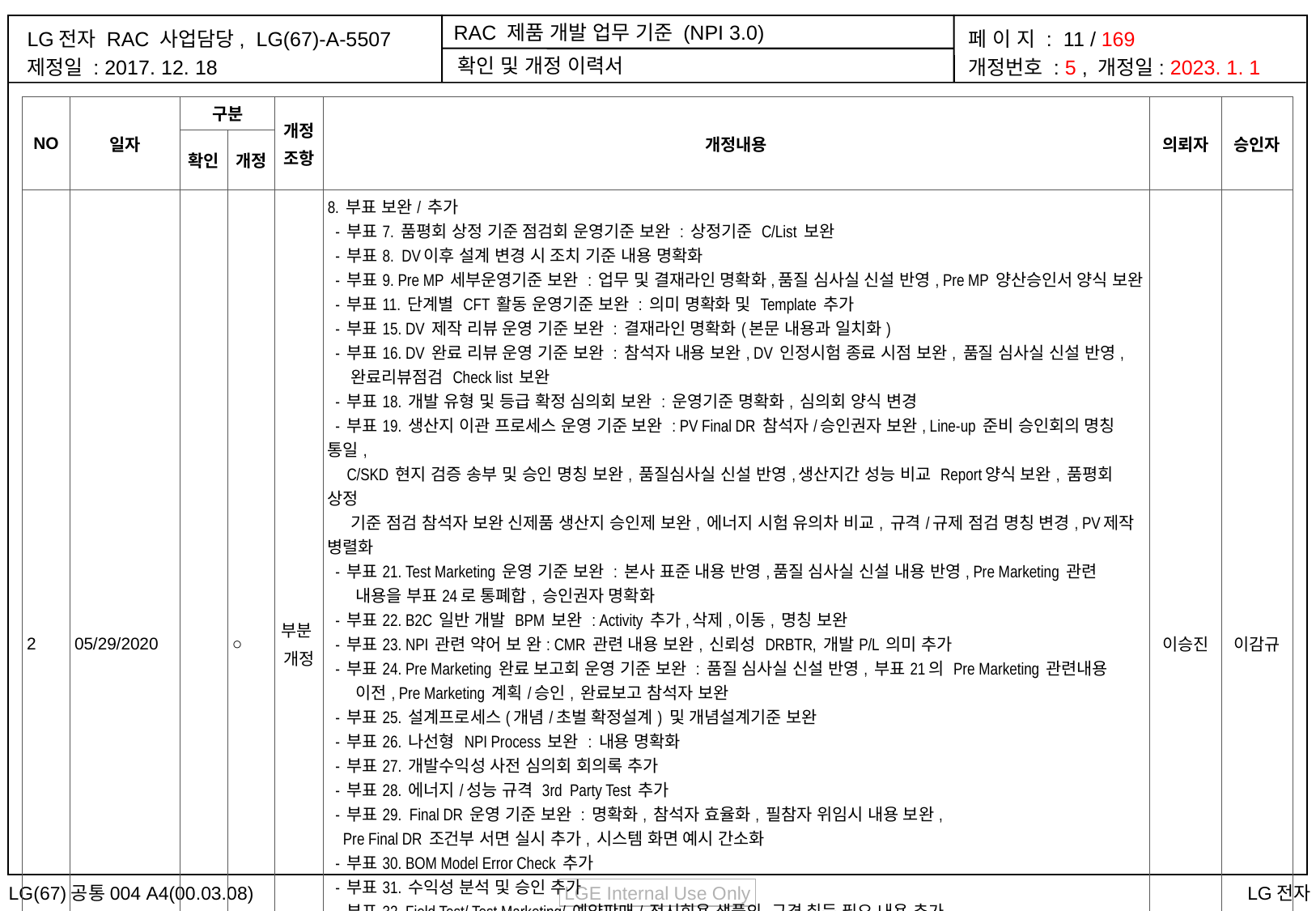

확인 및 개정 이력서
| NO | 일자 | 구분 |  | 개정 조항 | 개정내용 | 의뢰자 | 승인자 |
| --- | --- | --- | --- | --- | --- | --- | --- |
|  |  | 확인 | 개정 |  |  |  |  |
| 2 | 05/29/2020 |  | ○ | 부분 개정 | 8. 부표 보완/ 추가 - 부표7. 품평회 상정 기준 점검회 운영기준 보완 : 상정기준 C/List 보완 - 부표8. DV이후 설계 변경 시 조치 기준 내용 명확화 - 부표9. Pre MP 세부운영기준 보완 : 업무 및 결재라인 명확화,품질 심사실 신설 반영, Pre MP 양산승인서 양식 보완 - 부표11. 단계별 CFT 활동 운영기준 보완 : 의미 명확화 및 Template 추가 - 부표15. DV 제작 리뷰 운영 기준 보완 : 결재라인 명확화(본문 내용과 일치화) - 부표16. DV 완료 리뷰 운영 기준 보완 : 참석자 내용 보완, DV 인정시험 종료 시점 보완, 품질 심사실 신설 반영, 완료리뷰점검 Check list 보완 - 부표18. 개발 유형 및 등급 확정 심의회 보완 : 운영기준 명확화, 심의회 양식 변경 - 부표19. 생산지 이관 프로세스 운영 기준 보완 : PV Final DR 참석자/승인권자 보완, Line-up 준비 승인회의 명칭 통일, C/SKD 현지 검증 송부 및 승인 명칭 보완, 품질심사실 신설 반영,생산지간 성능 비교 Report양식 보완, 품평회 상정 기준 점검 참석자 보완 신제품 생산지 승인제 보완, 에너지 시험 유의차 비교, 규격/규제 점검 명칭 변경, PV제작 병렬화 - 부표21. Test Marketing 운영 기준 보완 : 본사 표준 내용 반영,품질 심사실 신설 내용 반영, Pre Marketing 관련 내용을 부표24로 통폐합, 승인권자 명확화 - 부표22. B2C 일반 개발 BPM 보완 : Activity 추가,삭제,이동, 명칭 보완 - 부표23. NPI 관련 약어 보 완: CMR 관련 내용 보완, 신뢰성 DRBTR, 개발P/L 의미 추가 - 부표24. Pre Marketing 완료 보고회 운영 기준 보완 : 품질 심사실 신설 반영, 부표21의 Pre Marketing 관련내용 이전, Pre Marketing 계획/승인, 완료보고 참석자 보완 - 부표25. 설계프로세스(개념/초벌 확정설계) 및 개념설계기준 보완 - 부표26. 나선형 NPI Process 보완 : 내용 명확화 - 부표27. 개발수익성 사전 심의회 회의록 추가 - 부표28. 에너지/성능 규격 3rd Party Test 추가 - 부표29. Final DR 운영 기준 보완 : 명확화, 참석자 효율화, 필참자 위임시 내용 보완, Pre Final DR 조건부 서면 실시 추가, 시스템 화면 예시 간소화 - 부표30. BOM Model Error Check 추가 - 부표31. 수익성 분석 및 승인 추가 - 부표32. Field Test/ Test Marketing/ 예약판매/ 전시회용 샘플의 규격 취득 필요 내용 추가 - 부표33. 개발 Process 준수 지표화 추가 - 부표34. 신제품 평가 프로세스(고객품질연구소) 추가 - 부표35. 미연방지 추가 - 부표36. 신뢰성 심사 전사 운영 Guide 부표 추가 - 부표37. 표시/광고 사전 점검 NPI 프로세스 부표 추가 - 부표38. 고객 Pain Point 개선 적용 기준 부표 추가 - 부표39. 알고리즘 심의 참석자, 결재라인 보완 | 이승진 | 이감규 |